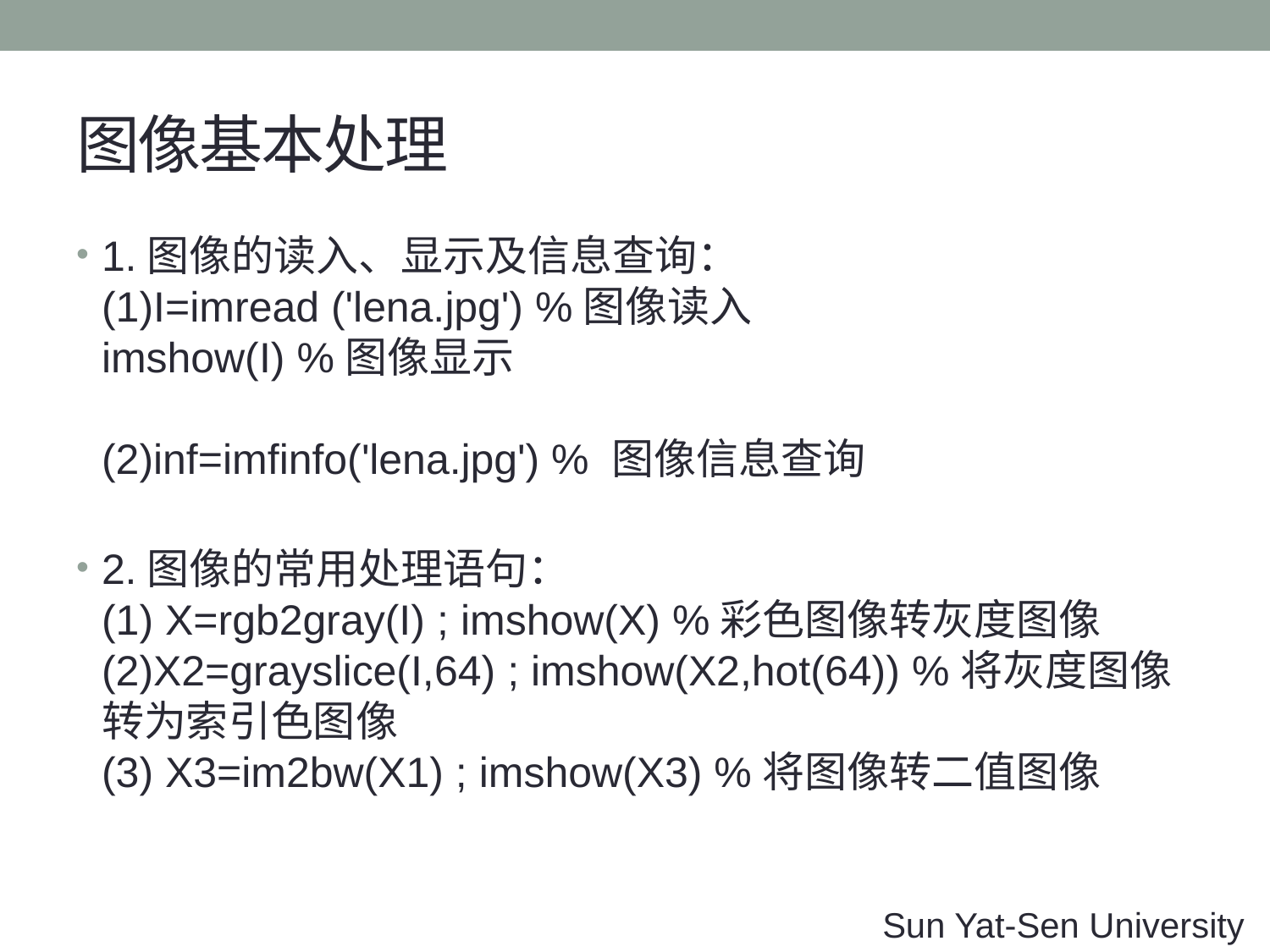

# 图像基本处理
1.图像的读入、显示及信息查询：
(1)I=imread ('lena.jpg') %图像读入
imshow(I) %图像显示
(2)inf=imfinfo('lena.jpg') % 图像信息查询
2.图像的常用处理语句：
(1) X=rgb2gray(I) ; imshow(X) %彩色图像转灰度图像
(2)X2=grayslice(I,64) ; imshow(X2,hot(64)) %将灰度图像转为索引色图像
(3) X3=im2bw(X1) ; imshow(X3) %将图像转二值图像